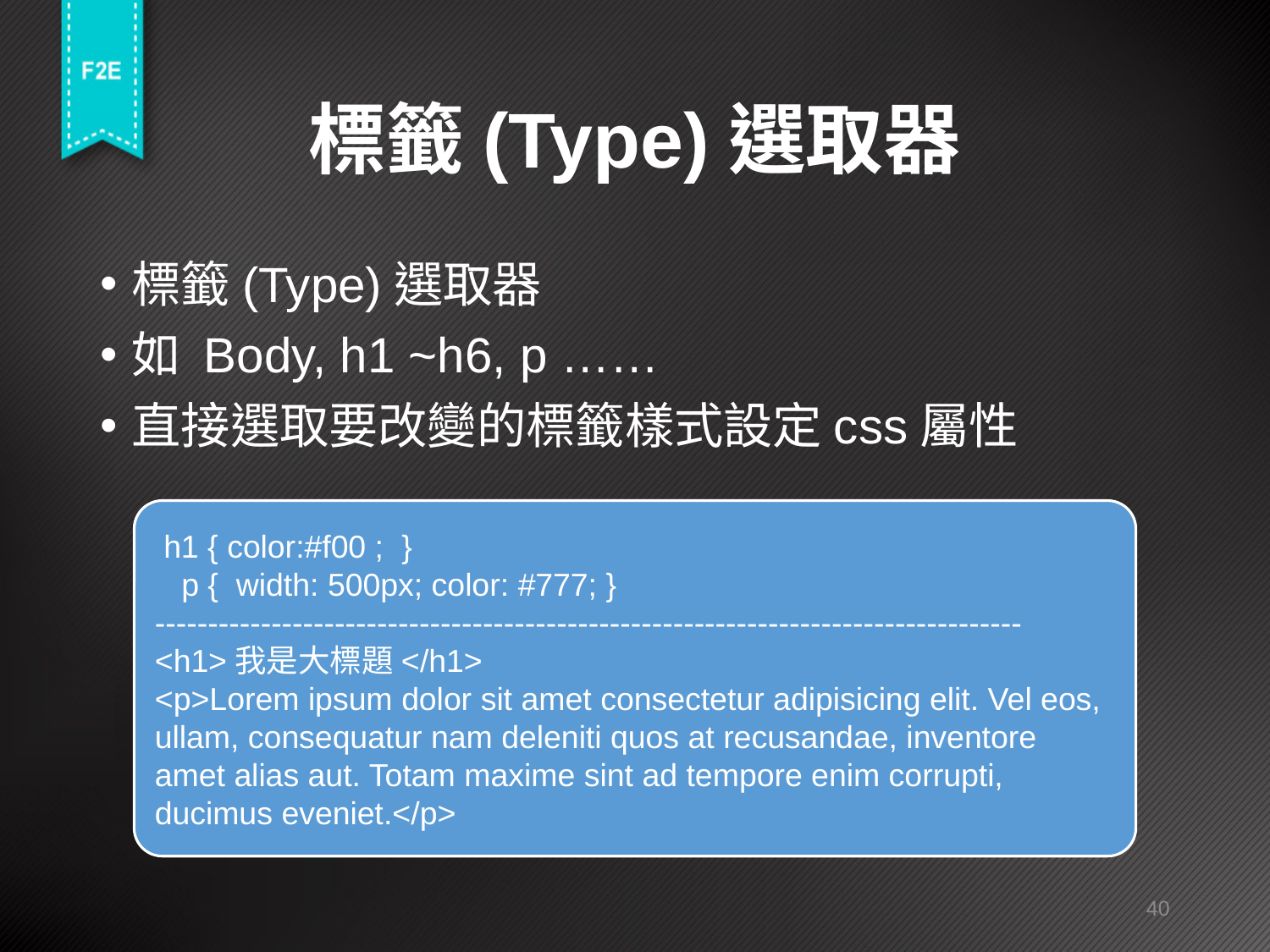

# 標籤(Type)選取器
標籤(Type)選取器
如 Body, h1 ~h6, p ……
直接選取要改變的標籤樣式設定css屬性

 h1 { color:#f00 ;  }
   p {  width: 500px; color: #777; }
----------------------------------------------------------------------------------
<h1>我是大標題</h1>
<p>Lorem ipsum dolor sit amet consectetur adipisicing elit. Vel eos, ullam, consequatur nam deleniti quos at recusandae, inventore amet alias aut. Totam maxime sint ad tempore enim corrupti, ducimus eveniet.</p>
40